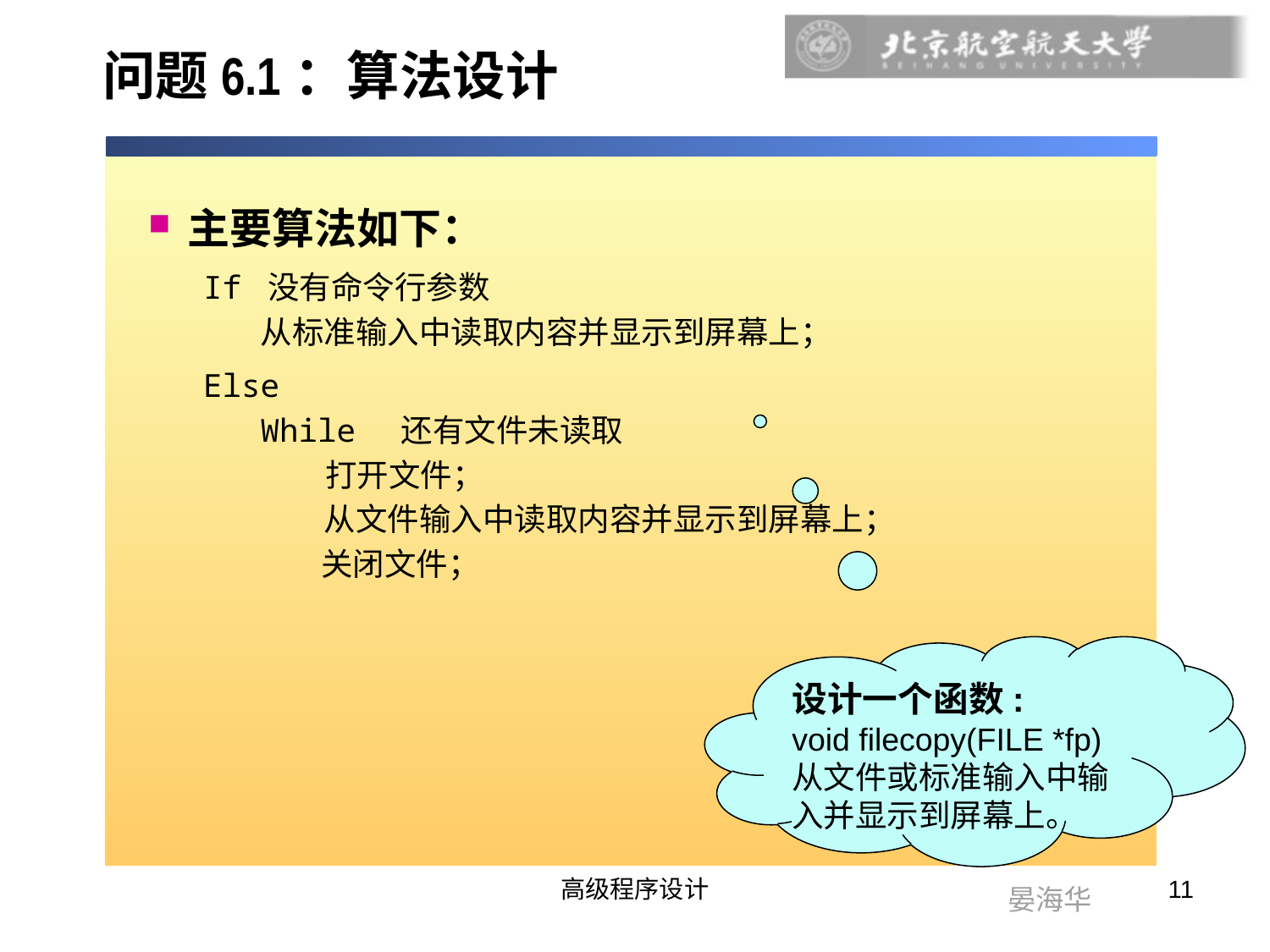

# 问题6.1：算法设计
主要算法如下：
If 没有命令行参数
从标准输入中读取内容并显示到屏幕上；
Else
While  还有文件未读取
        打开文件；
    从文件输入中读取内容并显示到屏幕上；
   关闭文件；
设计一个函数:
void filecopy(FILE *fp)
从文件或标准输入中输入并显示到屏幕上。
高级程序设计
11